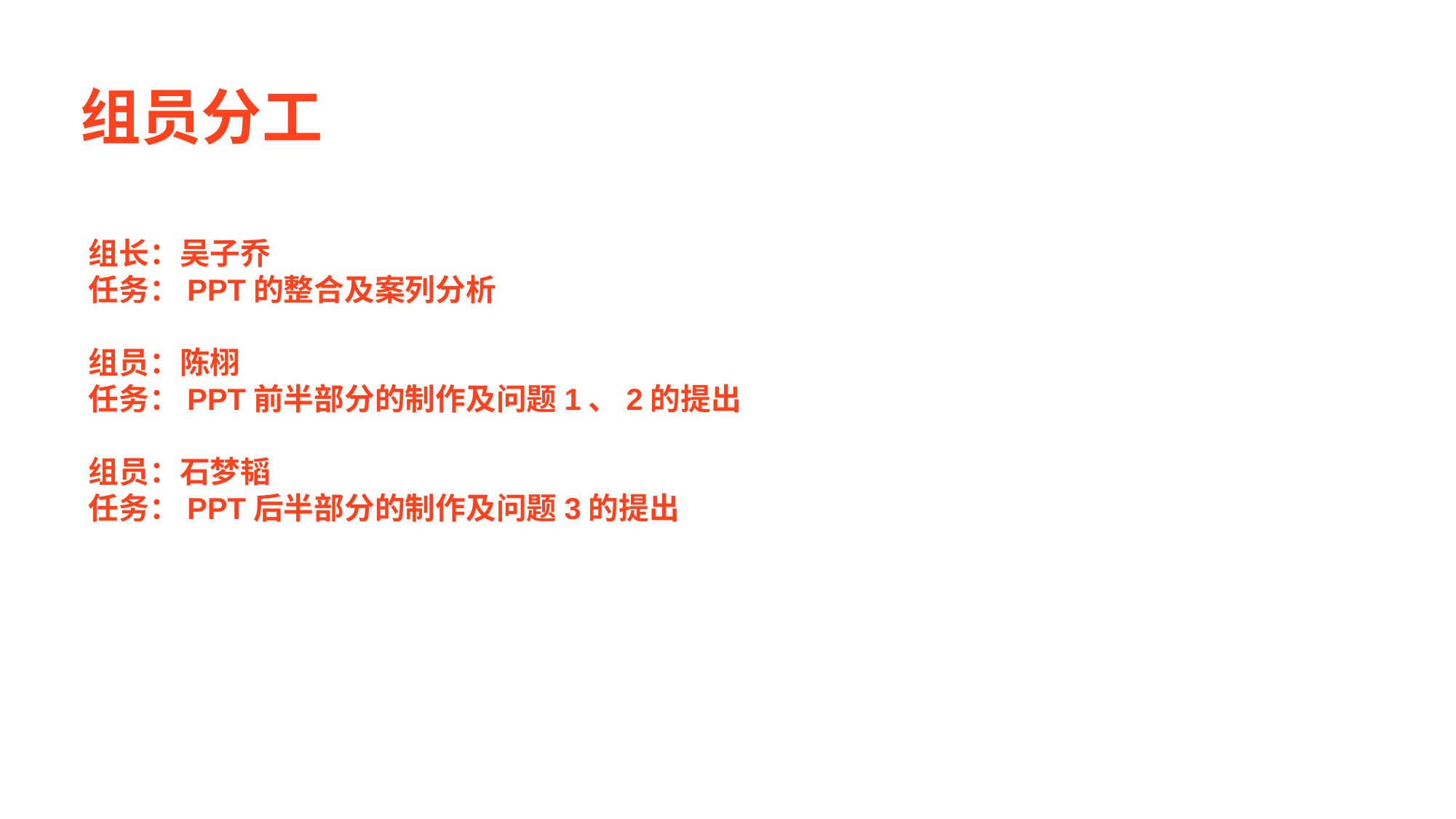

组员分工
组长：吴子乔
任务：PPT的整合及案列分析

组员：陈栩
任务：PPT前半部分的制作及问题1、2的提出

组员：石梦韬
任务：PPT后半部分的制作及问题3的提出